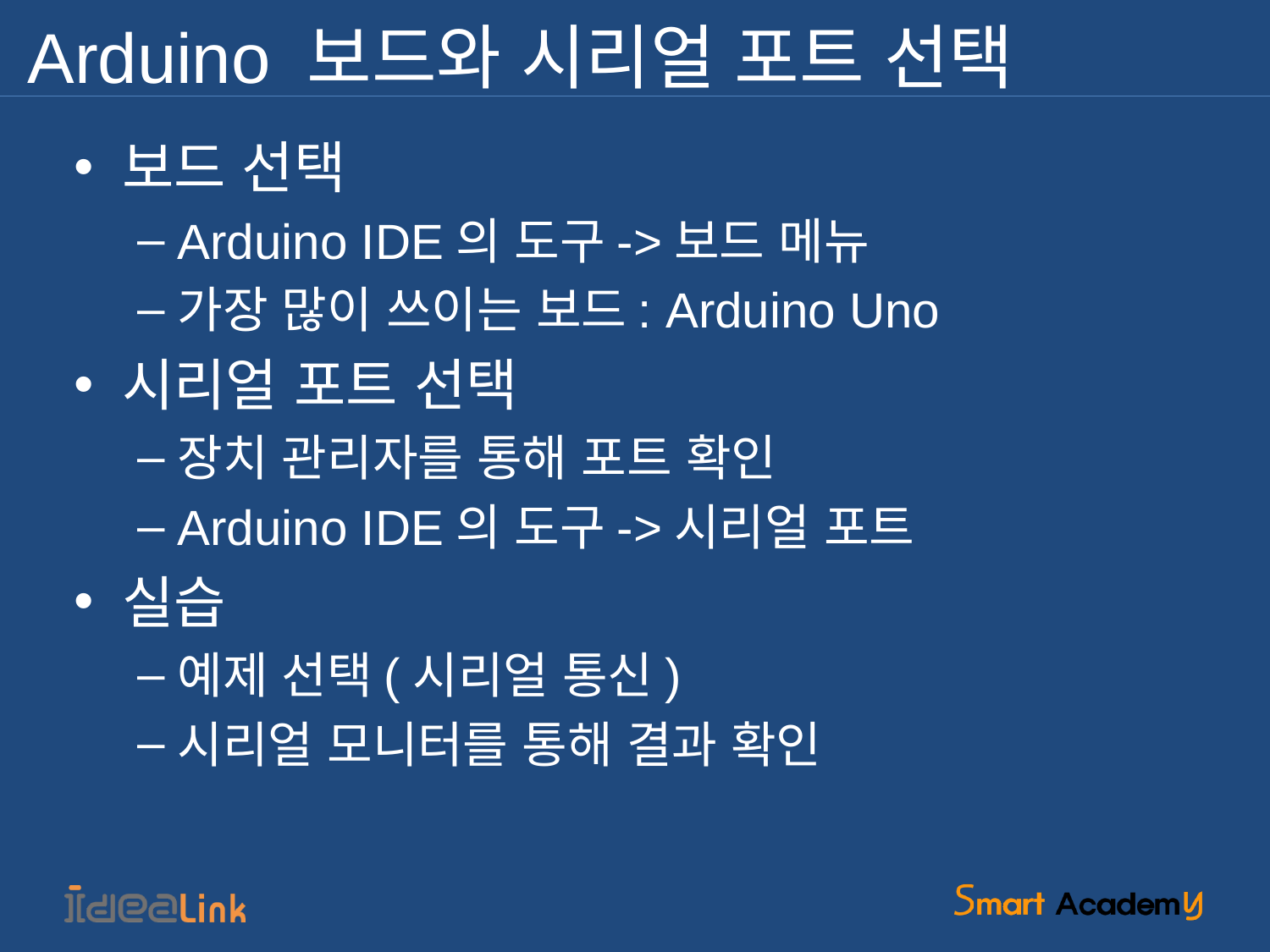

# Arduino 보드와 시리얼 포트 선택
보드 선택
Arduino IDE의 도구->보드 메뉴
가장 많이 쓰이는 보드: Arduino Uno
시리얼 포트 선택
장치 관리자를 통해 포트 확인
Arduino IDE의 도구->시리얼 포트
실습
예제 선택(시리얼 통신)
시리얼 모니터를 통해 결과 확인